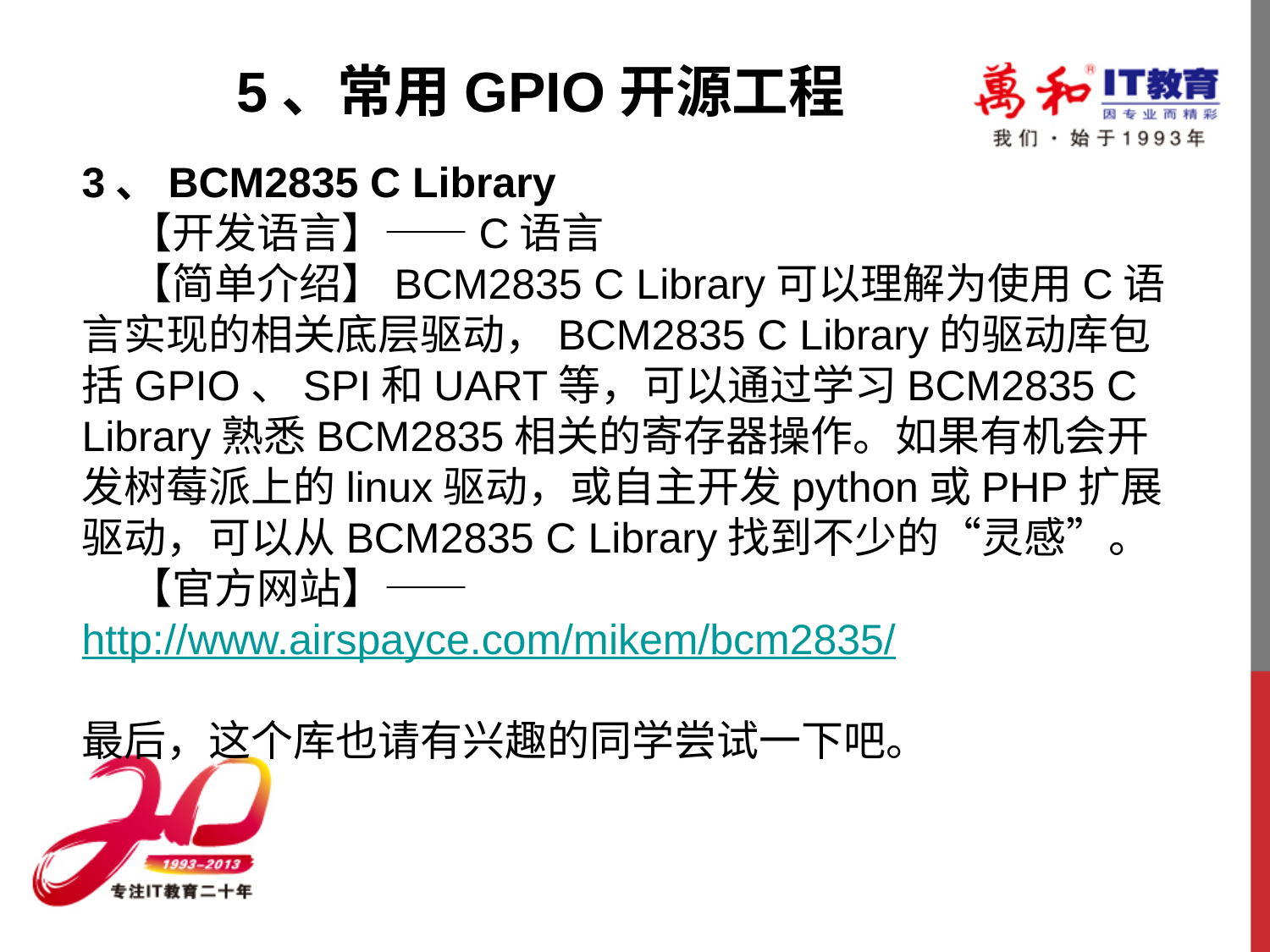

5、常用GPIO开源工程
3、BCM2835 C Library
    【开发语言】——C语言
    【简单介绍】BCM2835 C Library可以理解为使用C语言实现的相关底层驱动，BCM2835 C Library的驱动库包括GPIO、SPI和UART等，可以通过学习BCM2835 C Library熟悉BCM2835相关的寄存器操作。如果有机会开发树莓派上的linux驱动，或自主开发python或PHP扩展驱动，可以从BCM2835 C Library找到不少的“灵感”。
    【官方网站】—— http://www.airspayce.com/mikem/bcm2835/

最后，这个库也请有兴趣的同学尝试一下吧。